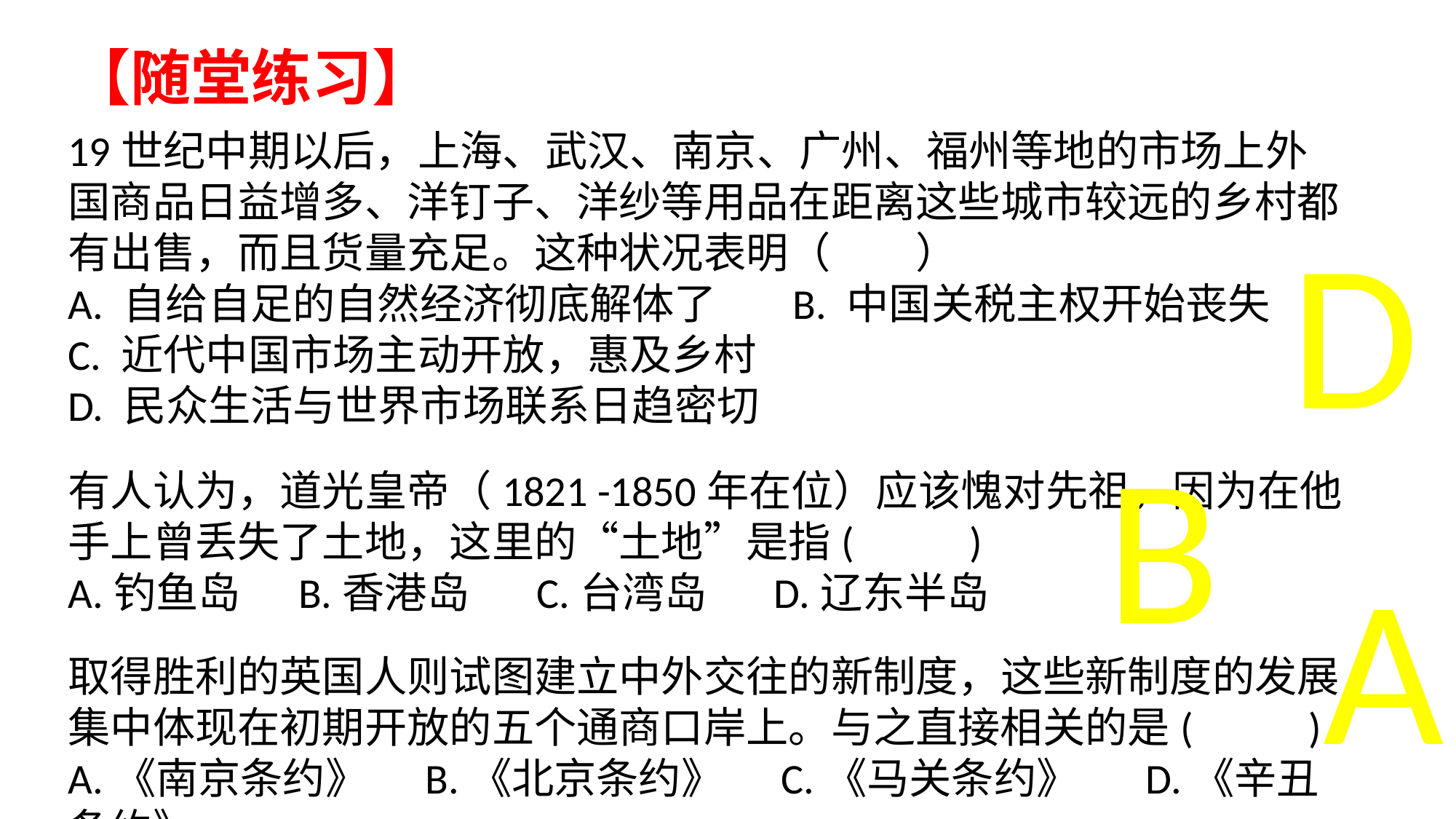

【随堂练习】
19世纪中期以后，上海、武汉、南京、广州、福州等地的市场上外国商品日益增多、洋钉子、洋纱等用品在距离这些城市较远的乡村都有出售，而且货量充足。这种状况表明（　　）
A. 自给自足的自然经济彻底解体了       B. 中国关税主权开始丧失
C. 近代中国市场主动开放，惠及乡村
D. 民众生活与世界市场联系日趋密切
D
B
有人认为，道光皇帝（1821 -1850年在位）应该愧对先祖，因为在他手上曾丢失了土地，这里的“土地”是指(            )
A.钓鱼岛     B.香港岛      C.台湾岛      D.辽东半岛
A
取得胜利的英国人则试图建立中外交往的新制度，这些新制度的发展集中体现在初期开放的五个通商口岸上。与之直接相关的是(            )
A.《南京条约》     B.《北京条约》     C.《马关条约》      D.《辛丑条约》